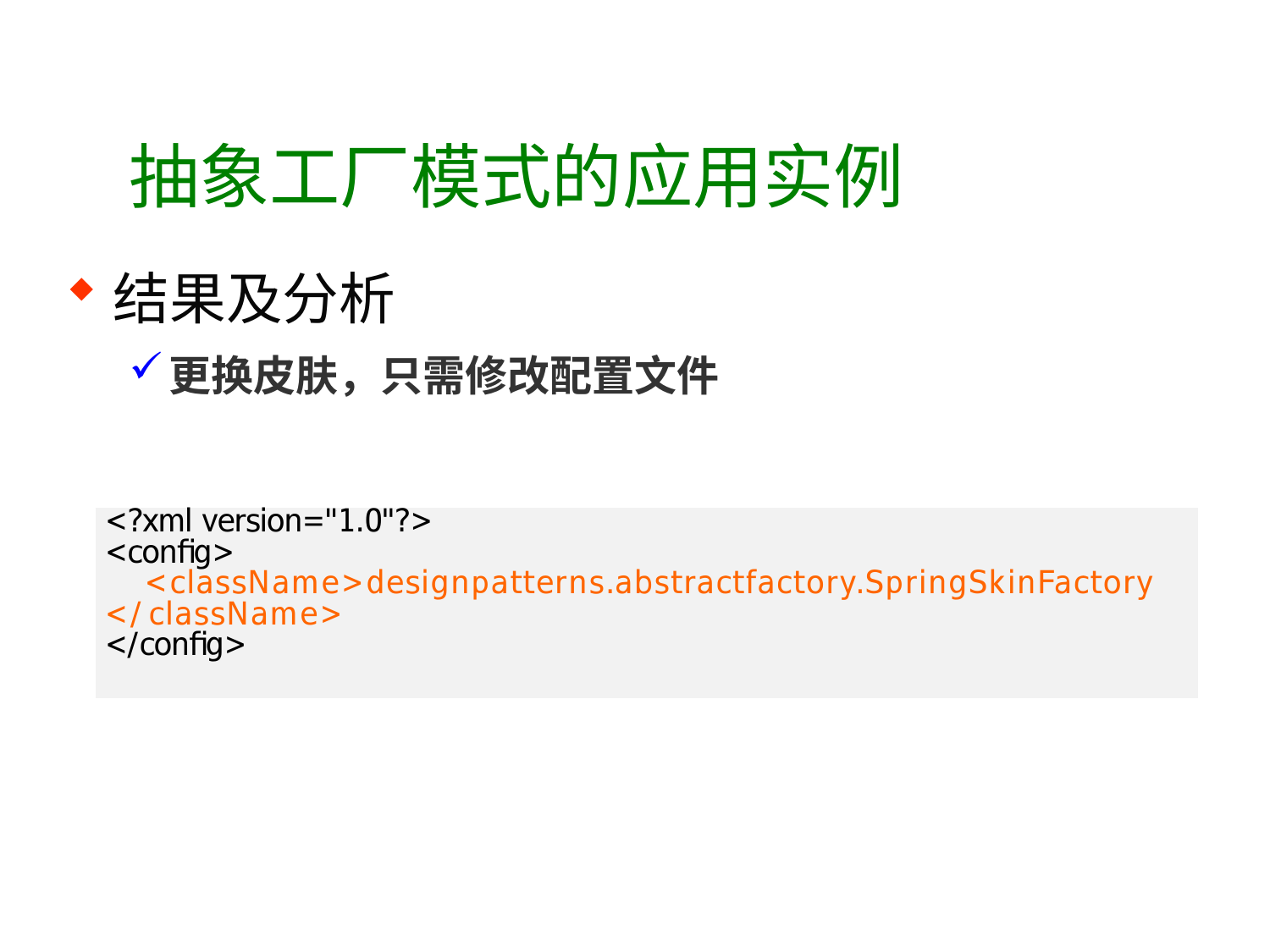

# 抽象工厂模式的应用实例
结果及分析
更换皮肤，只需修改配置文件

| <?xml version="1.0"?> <config> <className>designpatterns.abstractfactory.SpringSkinFactory </className> </config> |
| --- |